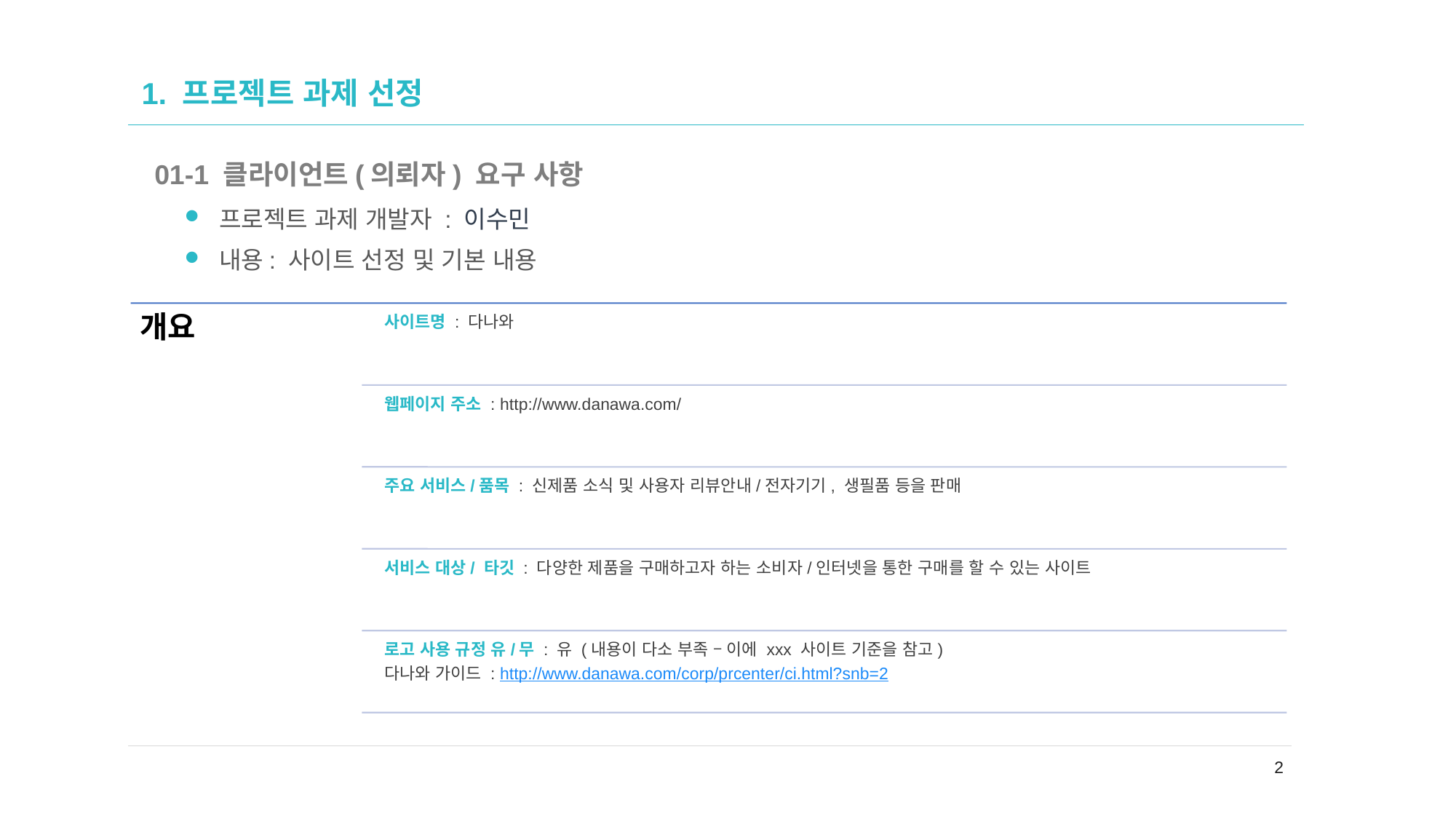

# 1. 프로젝트 과제 선정
01-1 클라이언트(의뢰자) 요구 사항
프로젝트 과제 개발자 : 이수민
내용: 사이트 선정 및 기본 내용
개요
사이트명 : 다나와
웹페이지 주소 : http://www.danawa.com/
주요 서비스/품목 : 신제품 소식 및 사용자 리뷰안내/전자기기, 생필품 등을 판매
서비스 대상/ 타깃 : 다양한 제품을 구매하고자 하는 소비자/인터넷을 통한 구매를 할 수 있는 사이트
로고 사용 규정 유/무 : 유 (내용이 다소 부족 – 이에 xxx 사이트 기준을 참고)
다나와 가이드 : http://www.danawa.com/corp/prcenter/ci.html?snb=2
2